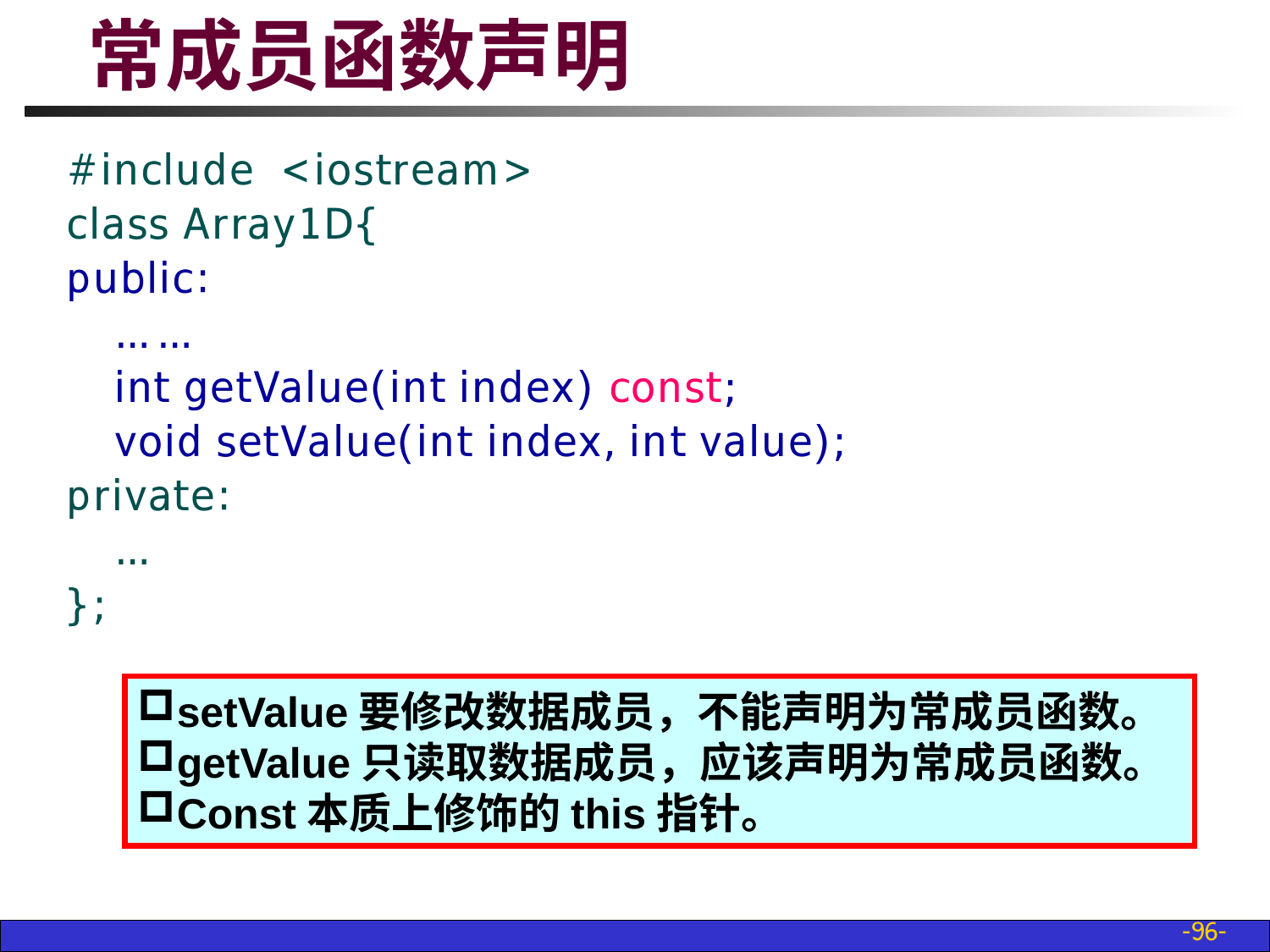

# 常成员函数声明
#include  <iostream>
class Array1D{
public:
	……
	int getValue(int index) const;
	void setValue(int index, int value);
private:
	…
};

setValue要修改数据成员，不能声明为常成员函数。
getValue只读取数据成员，应该声明为常成员函数。
Const本质上修饰的this指针。
-96-